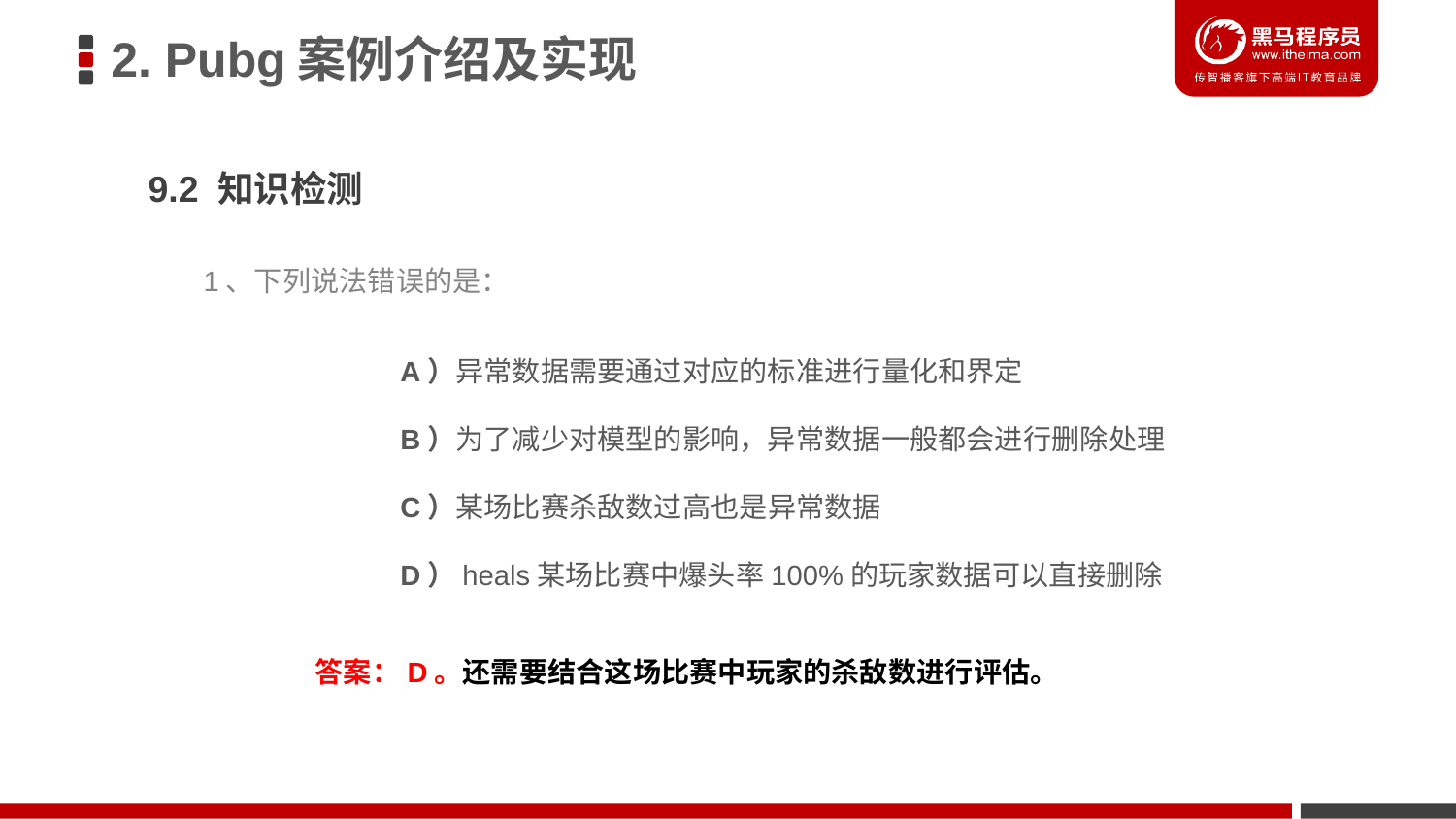

2. Pubg案例介绍及实现
9.2 知识检测
1、下列说法错误的是：
A）异常数据需要通过对应的标准进行量化和界定

B）为了减少对模型的影响，异常数据一般都会进行删除处理

C）某场比赛杀敌数过高也是异常数据

D）heals某场比赛中爆头率100%的玩家数据可以直接删除
答案：D。还需要结合这场比赛中玩家的杀敌数进行评估。